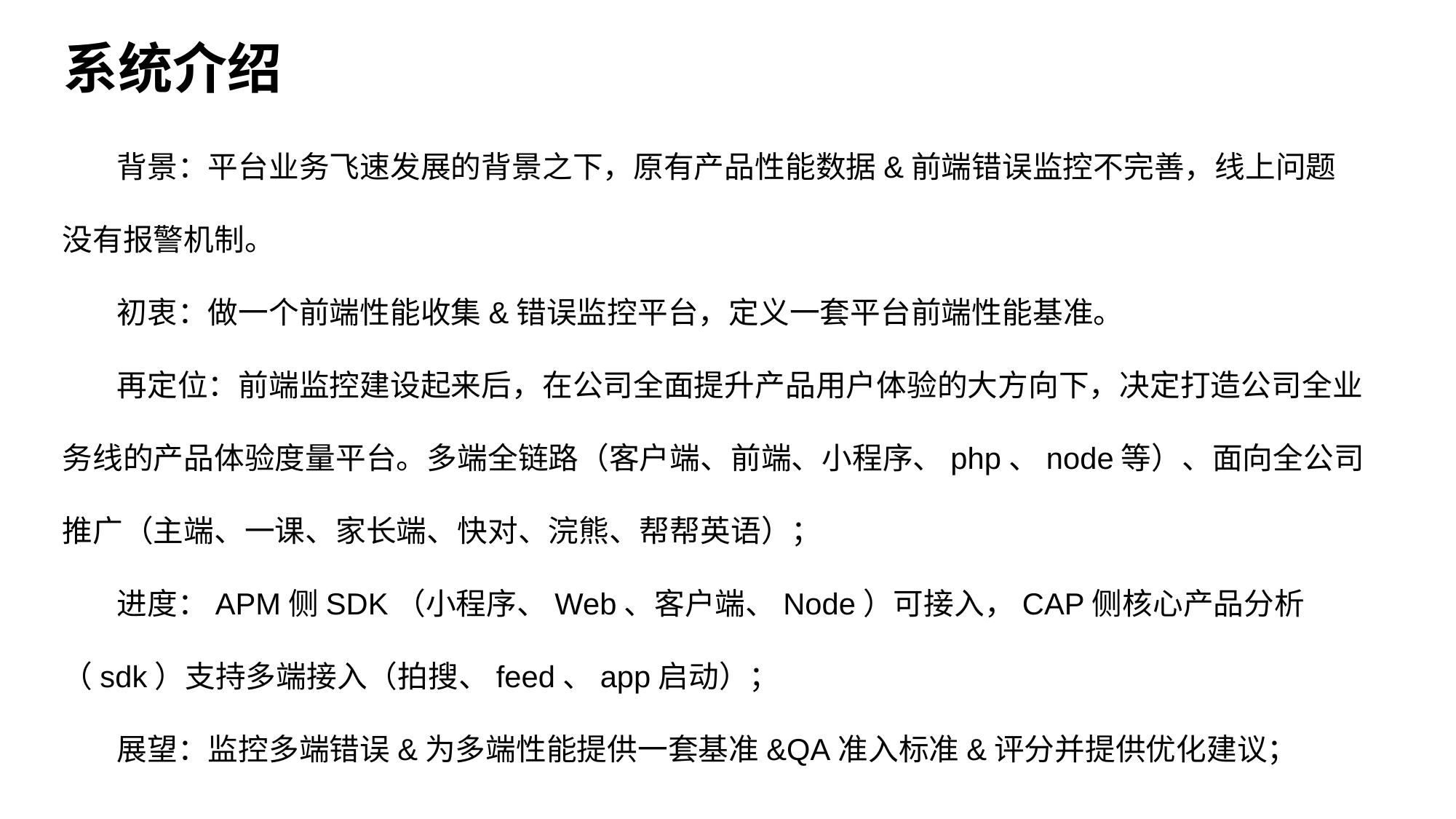

系统介绍
背景：平台业务飞速发展的背景之下，原有产品性能数据&前端错误监控不完善，线上问题没有报警机制。
初衷：做一个前端性能收集&错误监控平台，定义一套平台前端性能基准。
再定位：前端监控建设起来后，在公司全面提升产品用户体验的大方向下，决定打造公司全业务线的产品体验度量平台。多端全链路（客户端、前端、小程序、php、node等）、面向全公司推广（主端、一课、家长端、快对、浣熊、帮帮英语）；
进度：APM侧SDK（小程序、Web、客户端、Node）可接入，CAP侧核心产品分析（sdk）支持多端接入（拍搜、feed、app启动）；
展望：监控多端错误&为多端性能提供一套基准&QA准入标准&评分并提供优化建议；